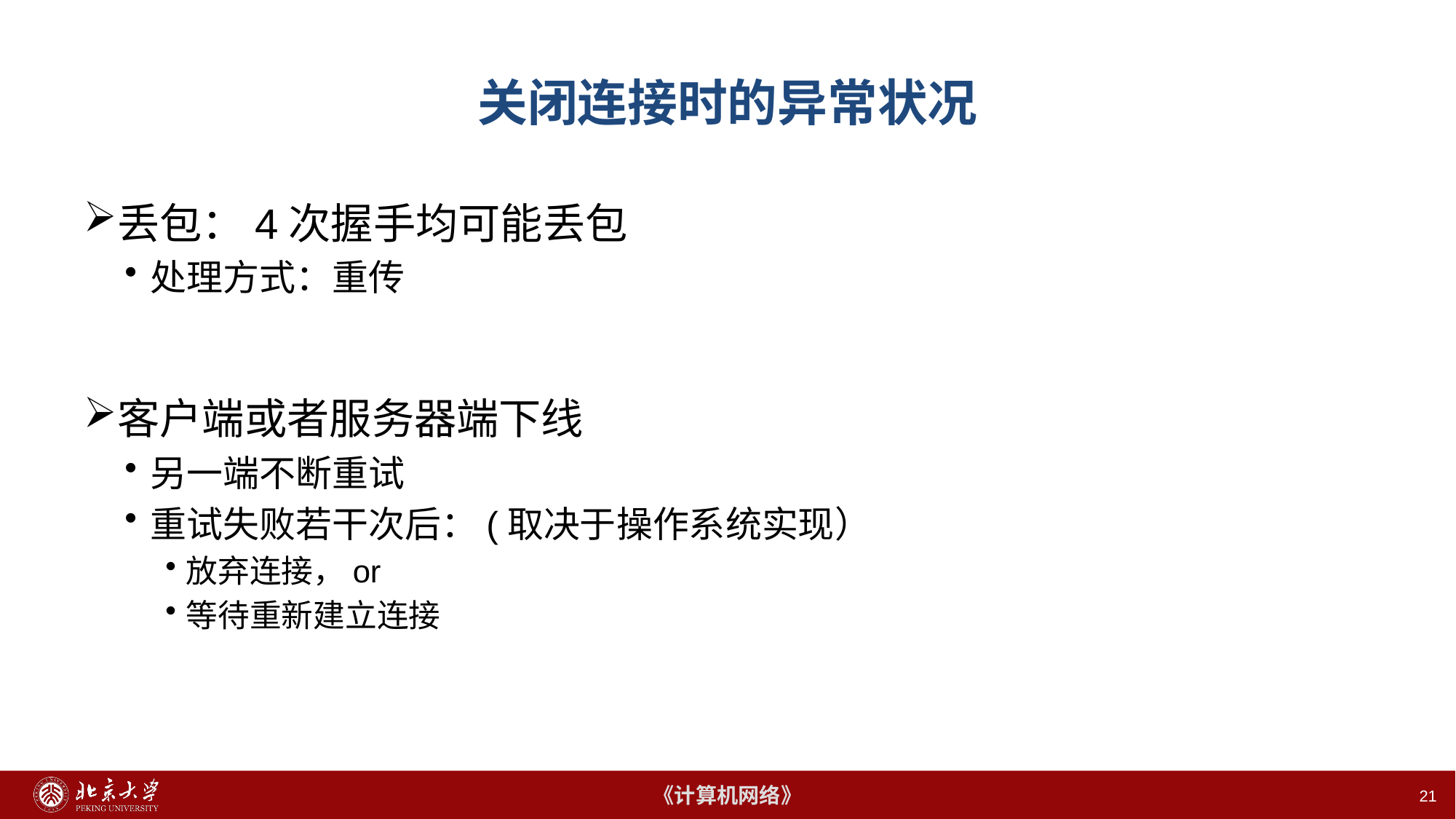

# 关闭连接时的异常状况
丢包：4次握手均可能丢包
处理方式：重传

客户端或者服务器端下线
另一端不断重试
重试失败若干次后：(取决于操作系统实现）
放弃连接，or
等待重新建立连接
21